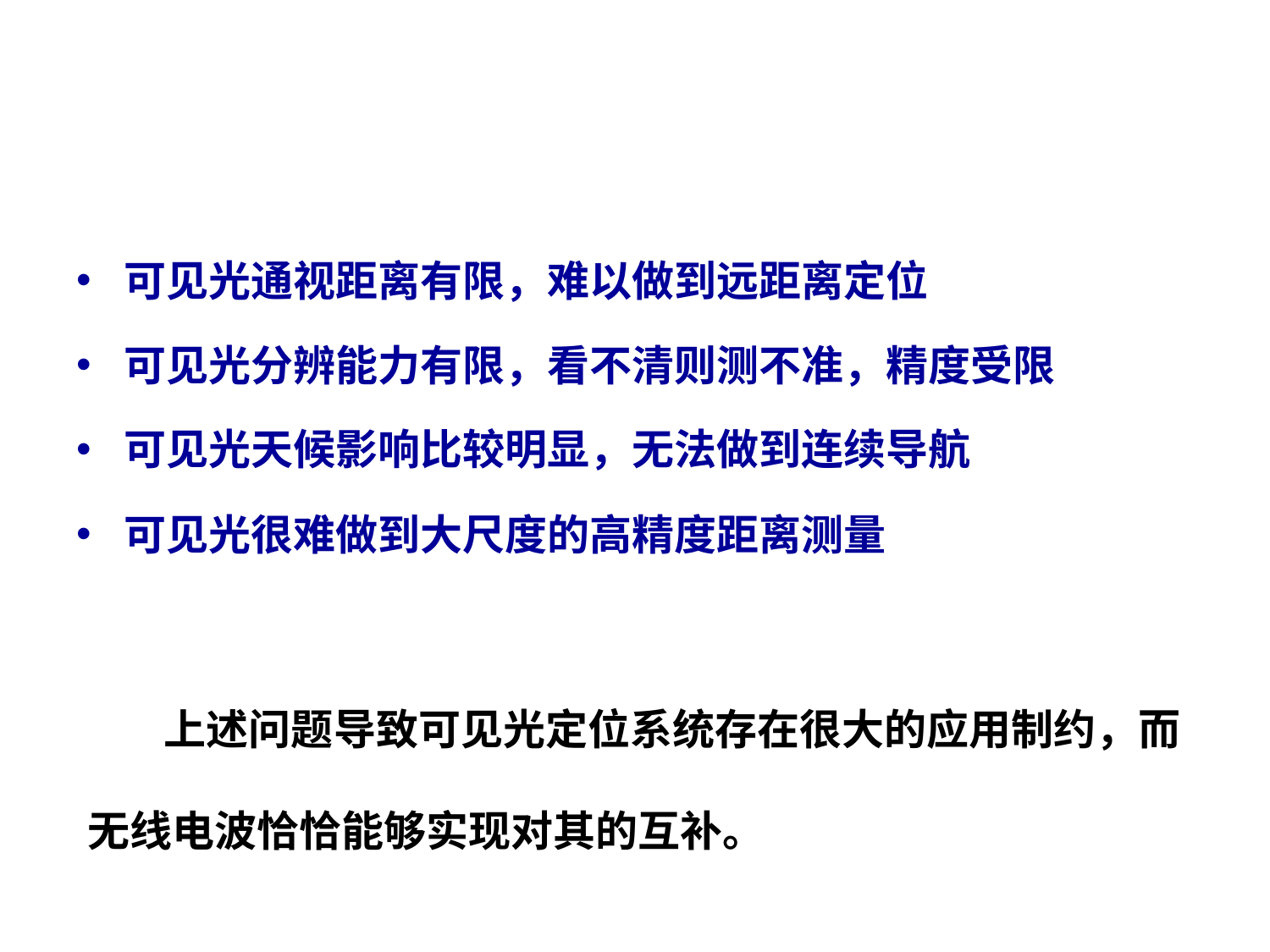

#
可见光通视距离有限，难以做到远距离定位
可见光分辨能力有限，看不清则测不准，精度受限
可见光天候影响比较明显，无法做到连续导航
可见光很难做到大尺度的高精度距离测量
       上述问题导致可见光定位系统存在很大的应用制约，而无线电波恰恰能够实现对其的互补。